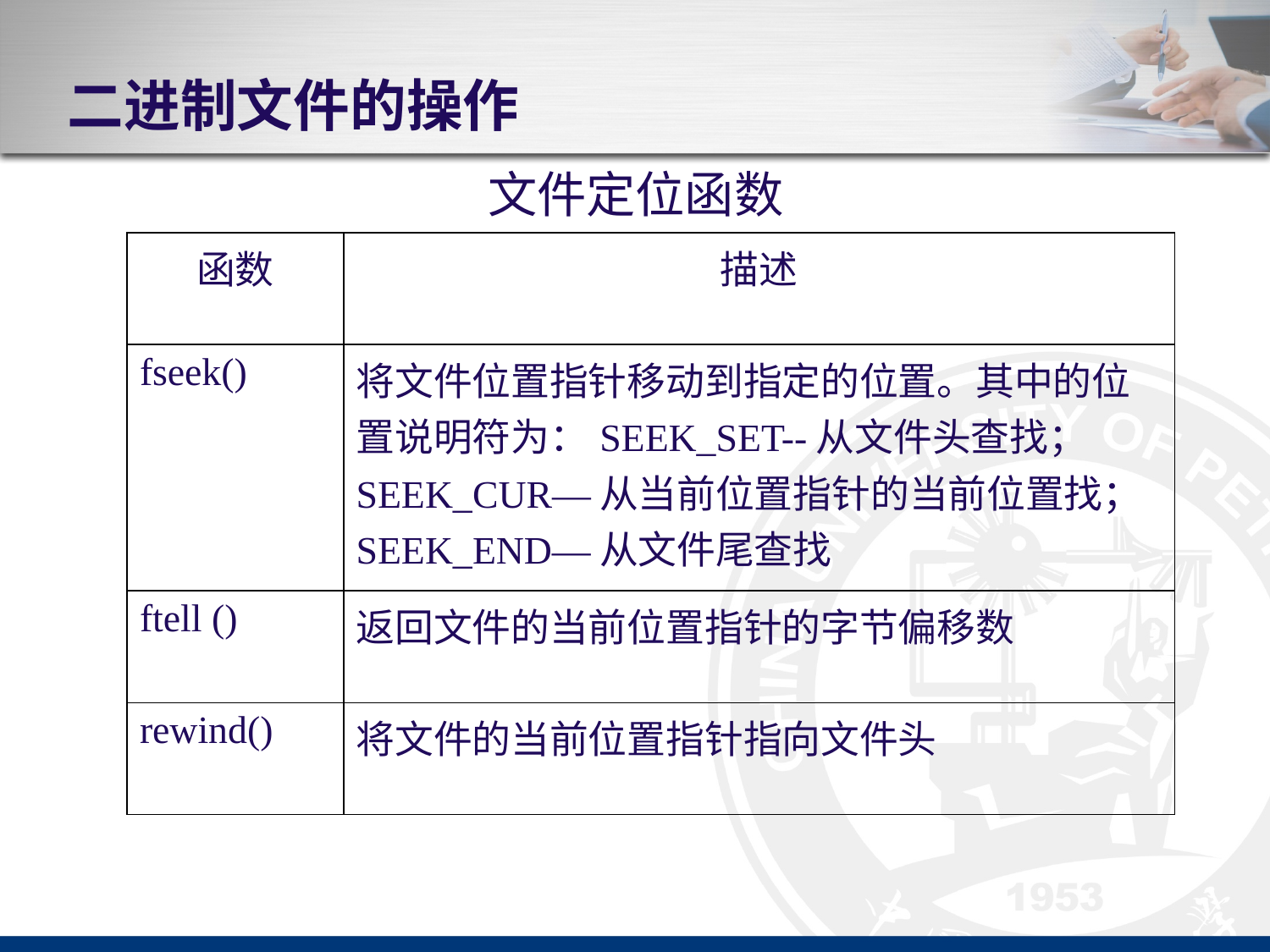

# 二进制文件的操作
文件定位函数
| 函数 | 描述 |
| --- | --- |
| fseek() | 将文件位置指针移动到指定的位置。其中的位置说明符为：SEEK\_SET--从文件头查找；SEEK\_CUR—从当前位置指针的当前位置找；SEEK\_END—从文件尾查找 |
| ftell () | 返回文件的当前位置指针的字节偏移数 |
| rewind() | 将文件的当前位置指针指向文件头 |